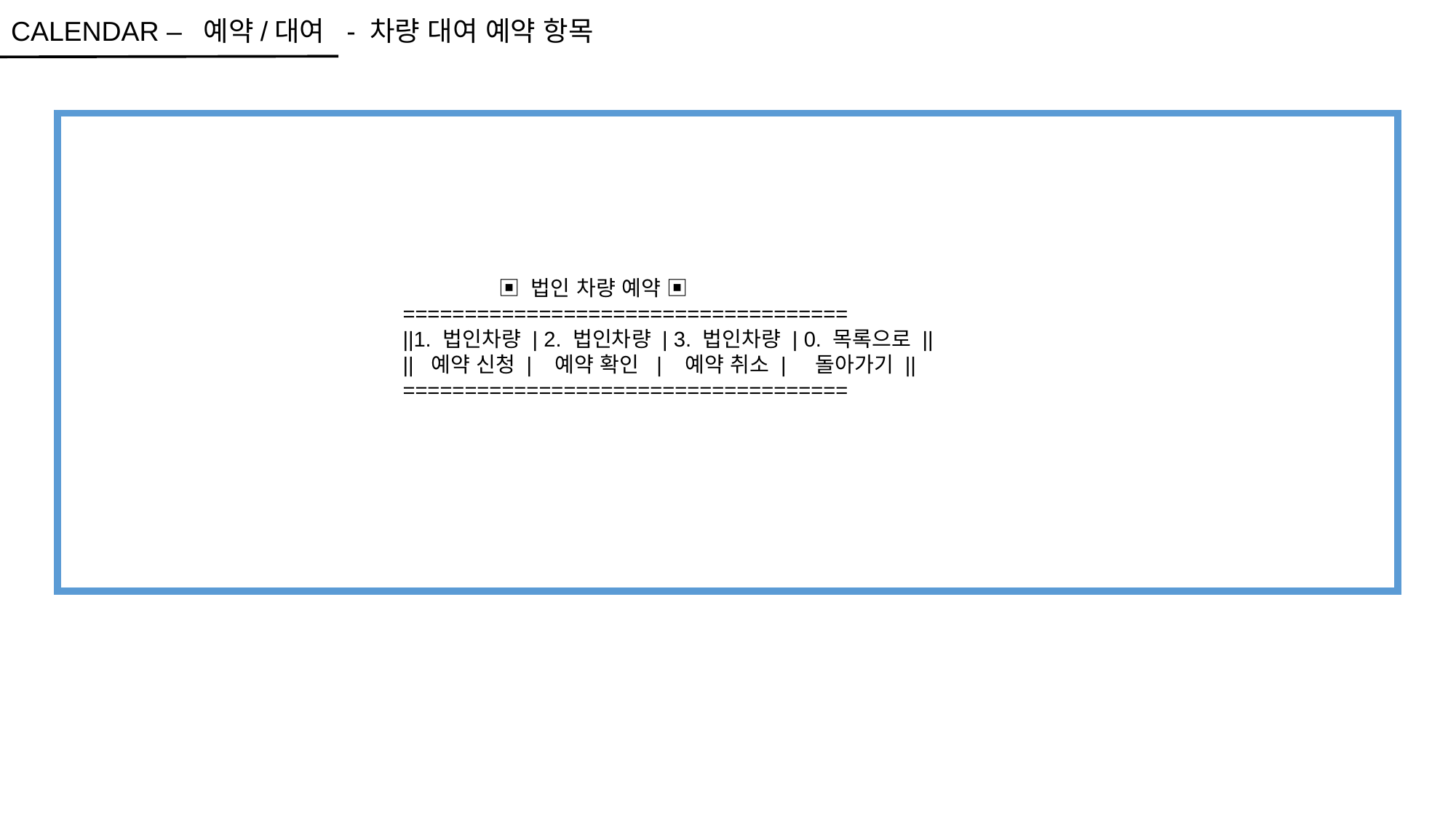

CALENDAR –  예약/대여  - 차량 대여 예약 항목

                ▣ 법인 차량 예약 ▣
====================================
||1. 법인차량 | 2. 법인차량 | 3. 법인차량 | 0. 목록으로 ||
||  예약 신청 |   예약 확인  |   예약 취소 |    돌아가기 ||
====================================